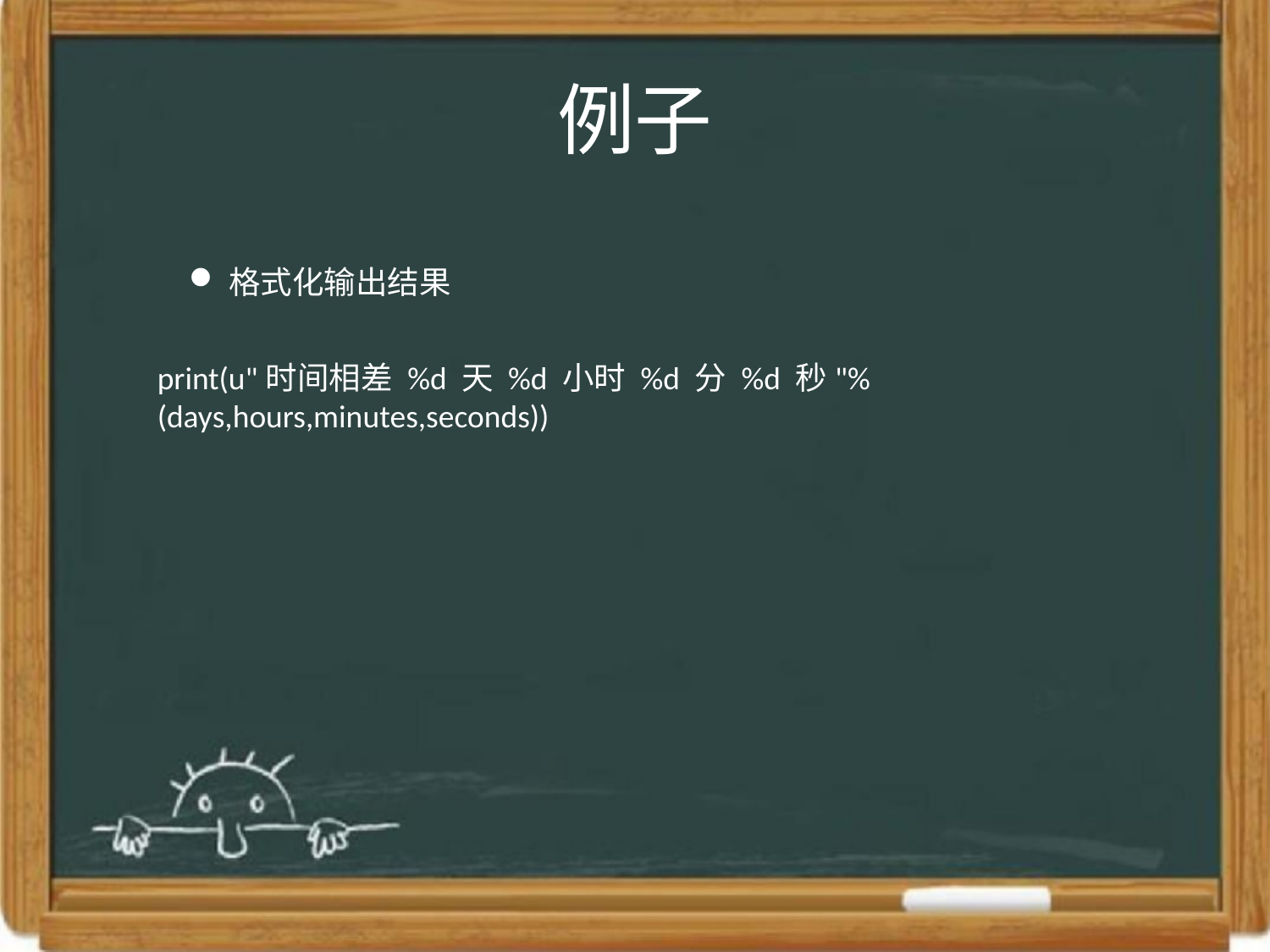

# 例子
格式化输出结果
print(u"时间相差 %d 天 %d 小时 %d 分 %d 秒"%(days,hours,minutes,seconds))